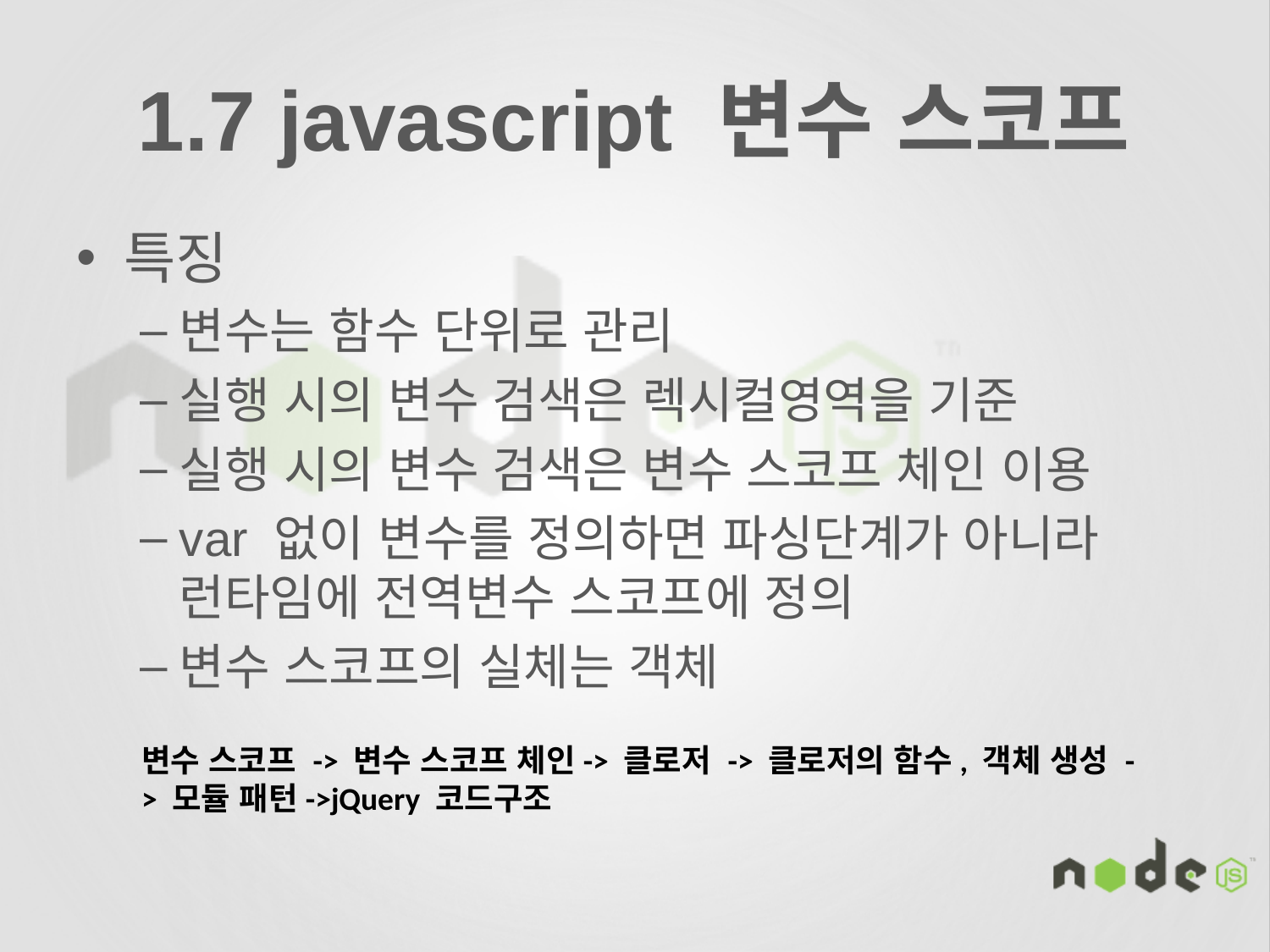

# 1.7 javascript 변수 스코프
특징
변수는 함수 단위로 관리
실행 시의 변수 검색은 렉시컬영역을 기준
실행 시의 변수 검색은 변수 스코프 체인 이용
var 없이 변수를 정의하면 파싱단계가 아니라 런타임에 전역변수 스코프에 정의
변수 스코프의 실체는 객체

변수 스코프 -> 변수 스코프 체인-> 클로저 -> 클로저의 함수, 객체 생성 -> 모듈 패턴->jQuery 코드구조